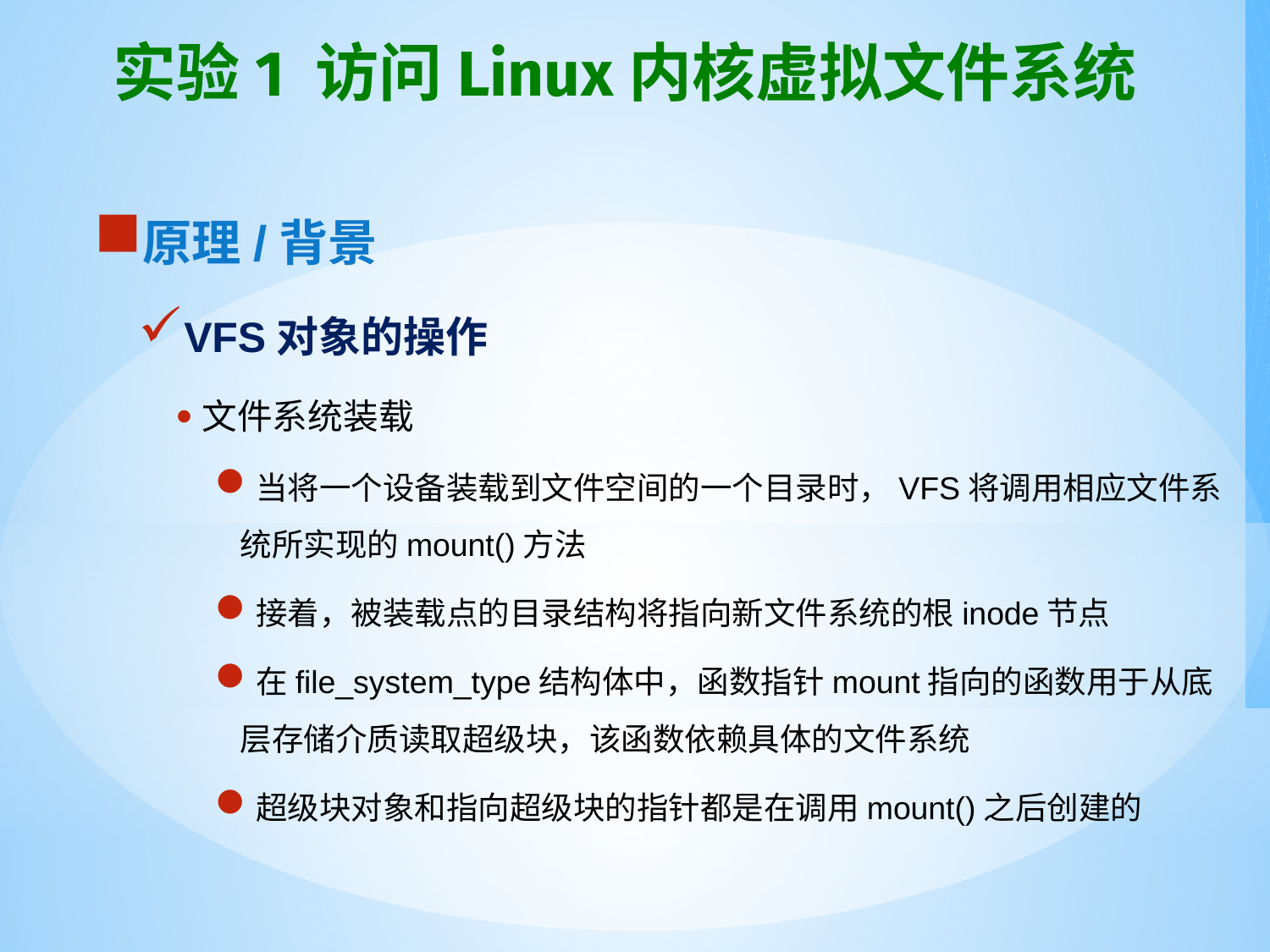

# 实验1 访问Linux内核虚拟文件系统
原理/背景
VFS对象的操作
文件系统装载
当将一个设备装载到文件空间的一个目录时，VFS将调用相应文件系统所实现的mount()方法
接着，被装载点的目录结构将指向新文件系统的根inode节点
在file_system_type结构体中，函数指针mount指向的函数用于从底层存储介质读取超级块，该函数依赖具体的文件系统
超级块对象和指向超级块的指针都是在调用mount()之后创建的